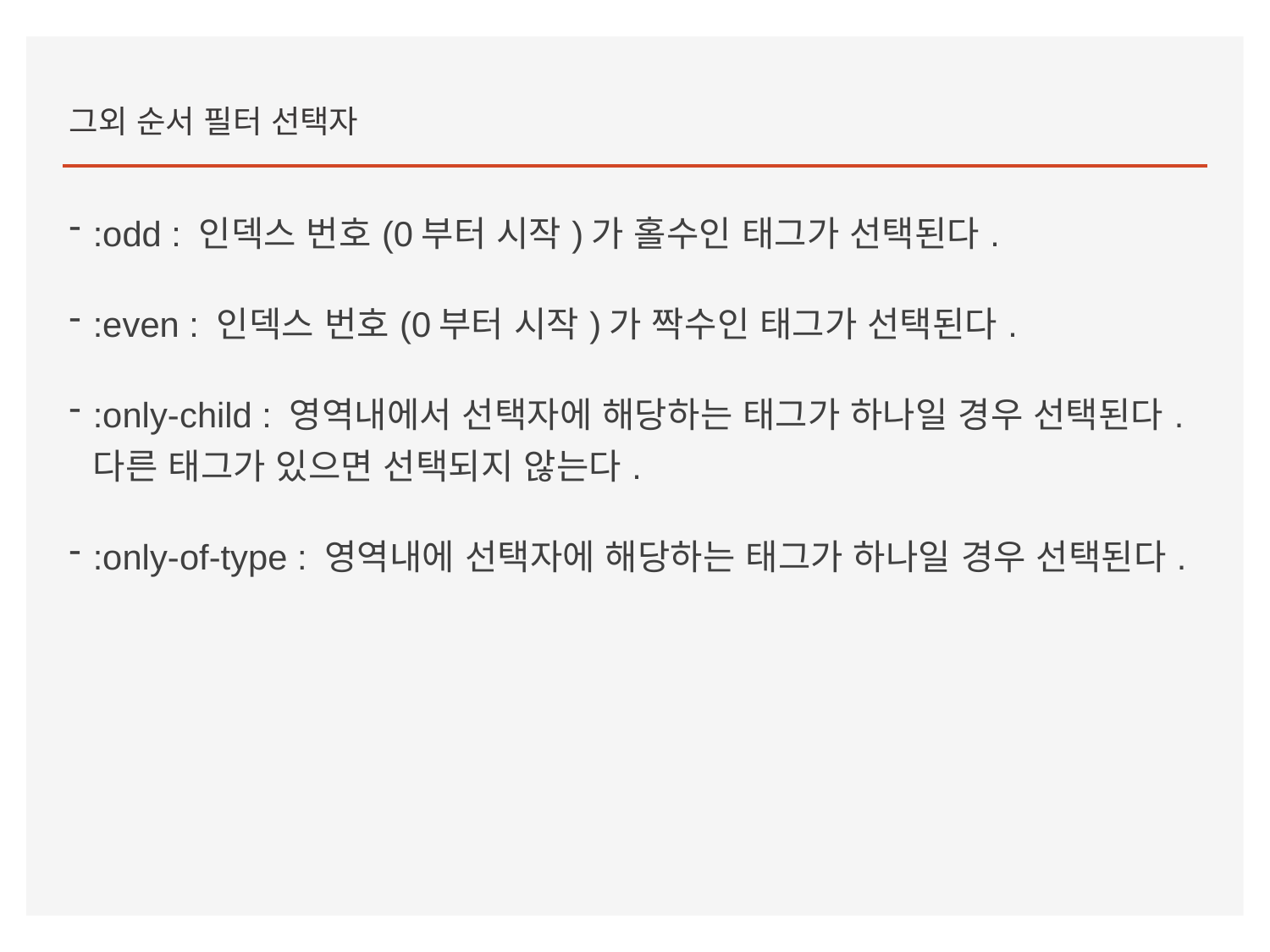

그외 순서 필터 선택자
:odd : 인덱스 번호(0부터 시작)가 홀수인 태그가 선택된다.
:even : 인덱스 번호(0부터 시작)가 짝수인 태그가 선택된다.
:only-child : 영역내에서 선택자에 해당하는 태그가 하나일 경우 선택된다. 다른 태그가 있으면 선택되지 않는다.
:only-of-type : 영역내에 선택자에 해당하는 태그가 하나일 경우 선택된다.